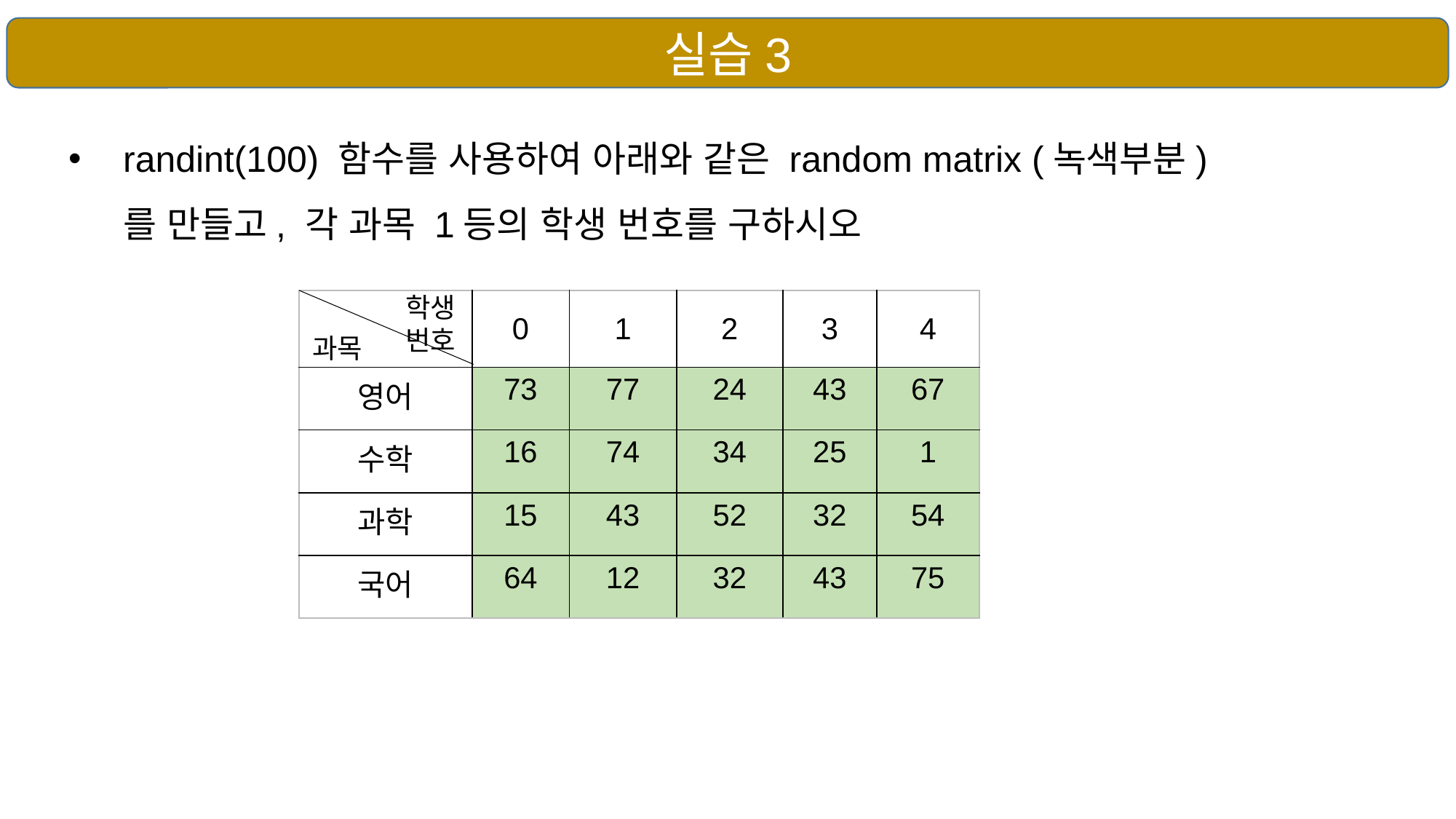

실습3
randint(100) 함수를 사용하여 아래와 같은 random matrix (녹색부분)
를 만들고, 각 과목 1등의 학생 번호를 구하시오
학생
번호
|  | 0 | 1 | 2 | 3 | 4 |
| --- | --- | --- | --- | --- | --- |
| 영어 | 73 | 77 | 24 | 43 | 67 |
| 수학 | 16 | 74 | 34 | 25 | 1 |
| 과학 | 15 | 43 | 52 | 32 | 54 |
| 국어 | 64 | 12 | 32 | 43 | 75 |
과목